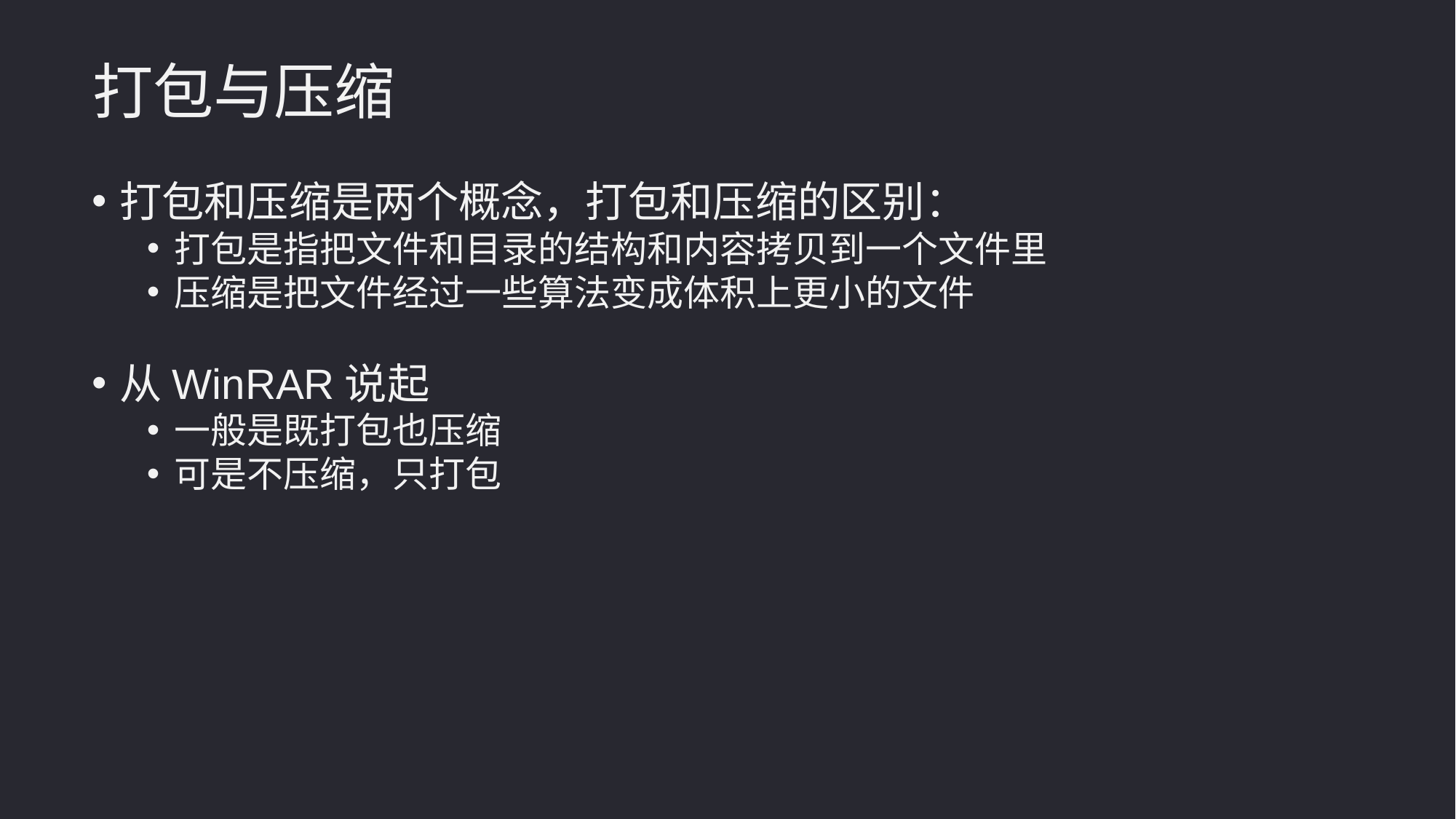

打包与压缩
打包和压缩是两个概念，打包和压缩的区别：
打包是指把文件和目录的结构和内容拷贝到一个文件里
压缩是把文件经过一些算法变成体积上更小的文件

从WinRAR说起
一般是既打包也压缩
可是不压缩，只打包